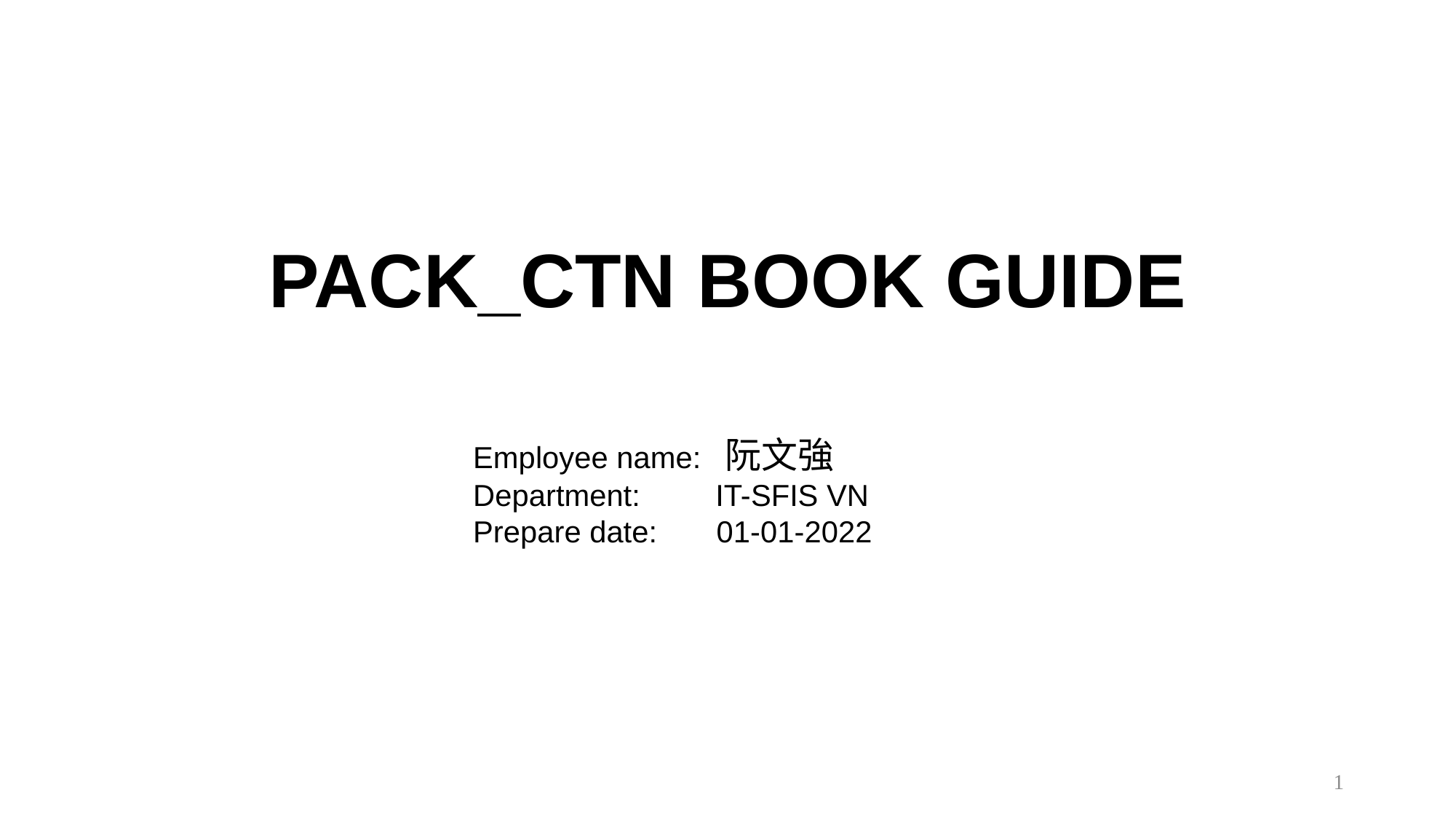

PACK_CTN BOOK GUIDE
Employee name:  阮文強
Department:         IT-SFIS VN
Prepare date: 	   01-01-2022

1